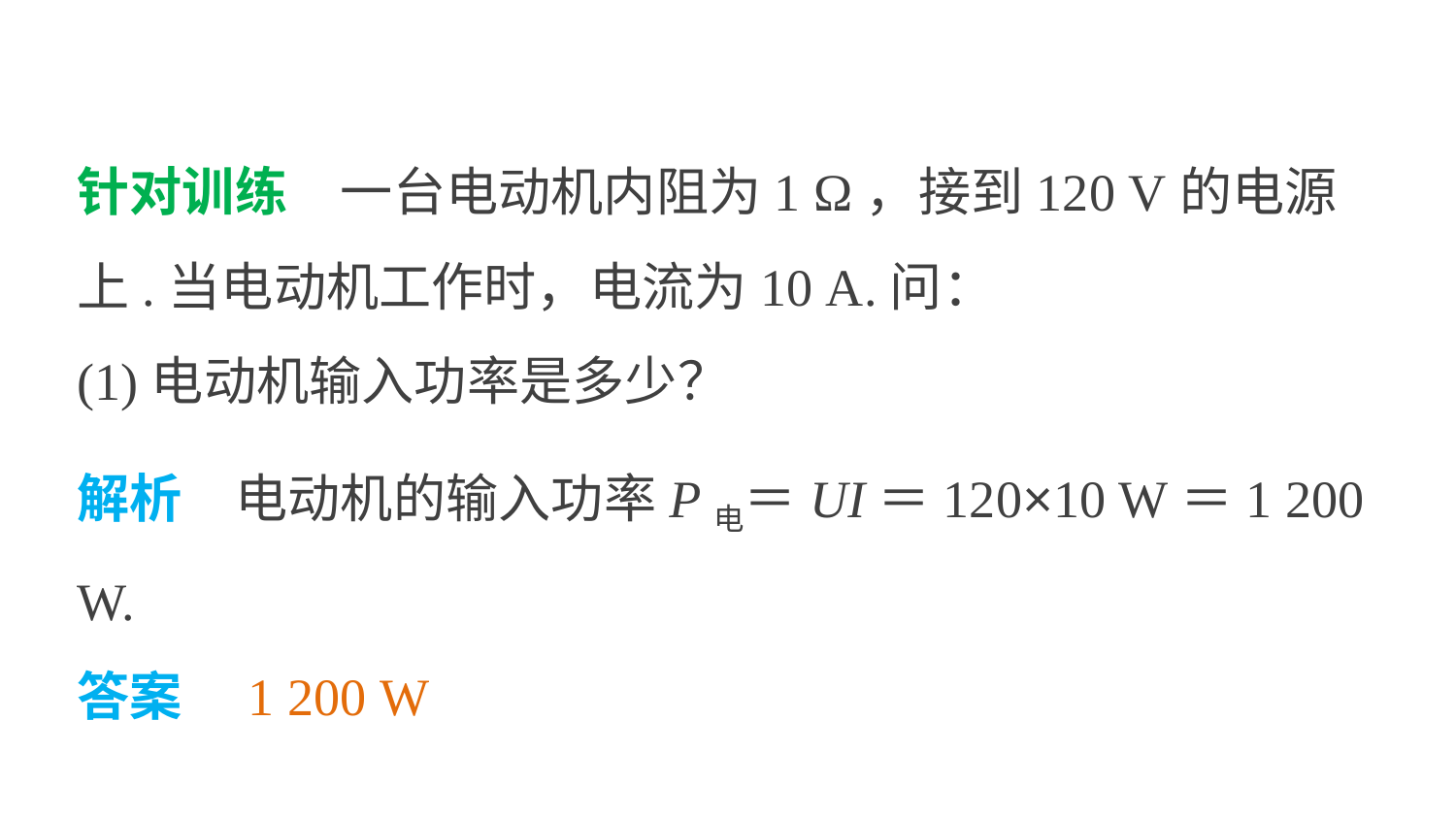

针对训练　一台电动机内阻为1 Ω，接到120 V的电源上.当电动机工作时，电流为10 A.问：
(1)电动机输入功率是多少？
解析　电动机的输入功率P电＝UI＝120×10 W＝1 200 W.
答案　1 200 W